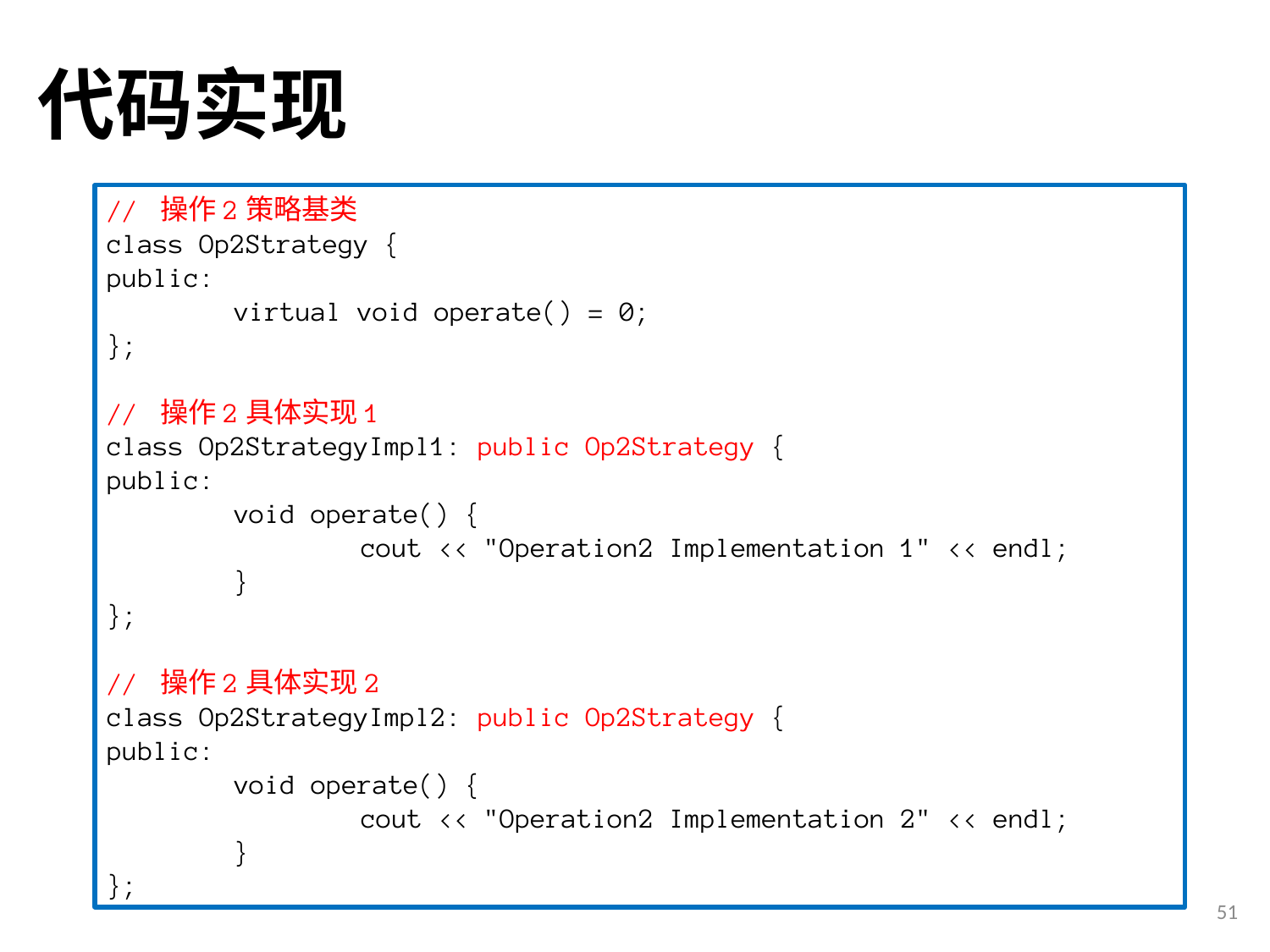

# 代码实现
// 操作2策略基类
class Op2Strategy {
public:
	virtual void operate() = 0;
};

// 操作2具体实现1
class Op2StrategyImpl1: public Op2Strategy {
public:
	void operate() {
		cout << "Operation2 Implementation 1" << endl;
	}
};

// 操作2具体实现2
class Op2StrategyImpl2: public Op2Strategy {
public:
	void operate() {
		cout << "Operation2 Implementation 2" << endl;
	}
};
51